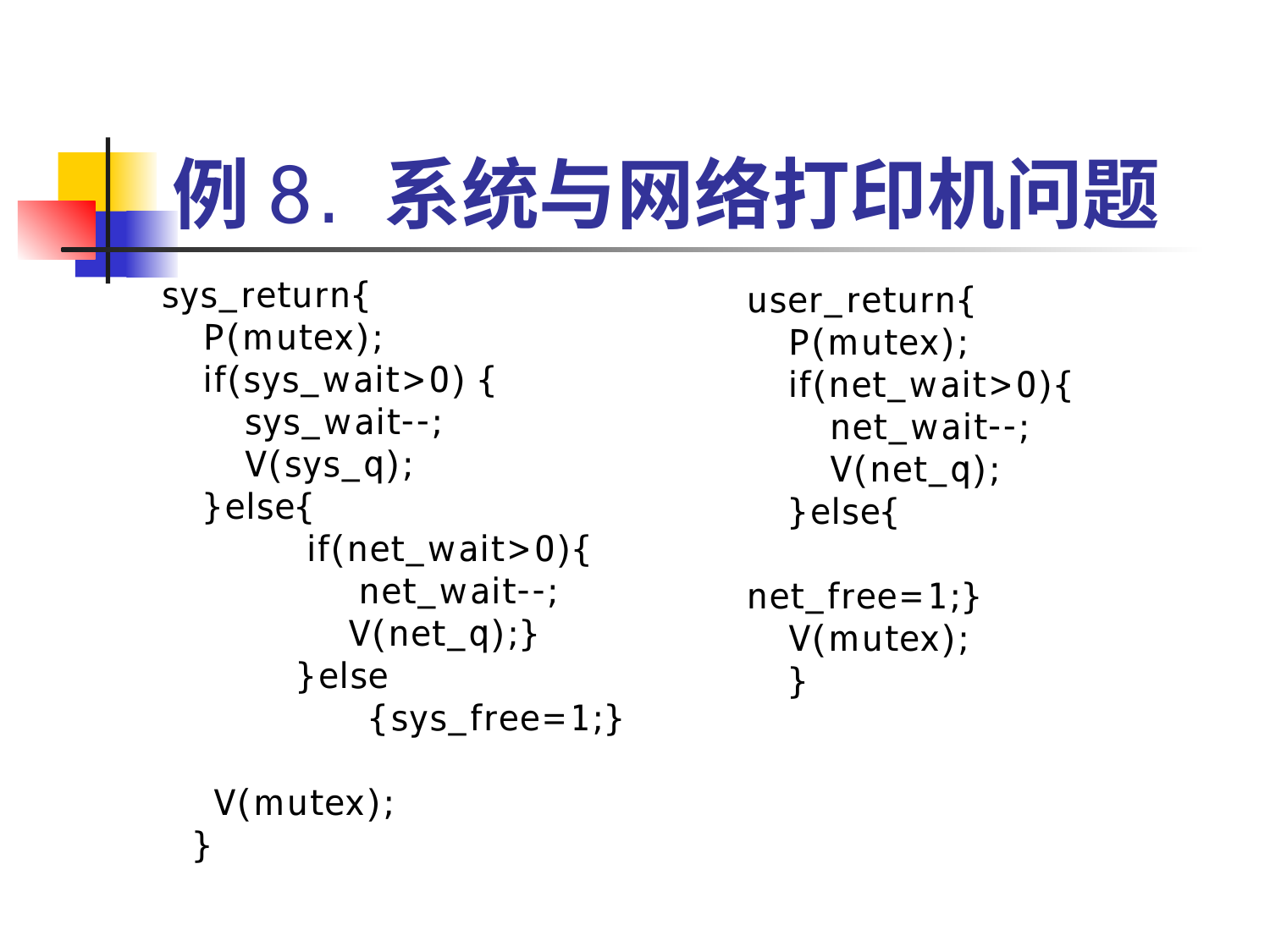

# 例8. 系统与网络打印机问题
sys_return{
    P(mutex);
    if(sys_wait>0) {
        sys_wait--;
        V(sys_q);
    }else{
              if(net_wait>0){
                   net_wait--;
                  V(net_q);}
             }else
                    {sys_free=1;}

     V(mutex);
   }

user_return{
    P(mutex);
    if(net_wait>0){
        net_wait--;
        V(net_q);
    }else{
               net_free=1;}
    V(mutex);
    }